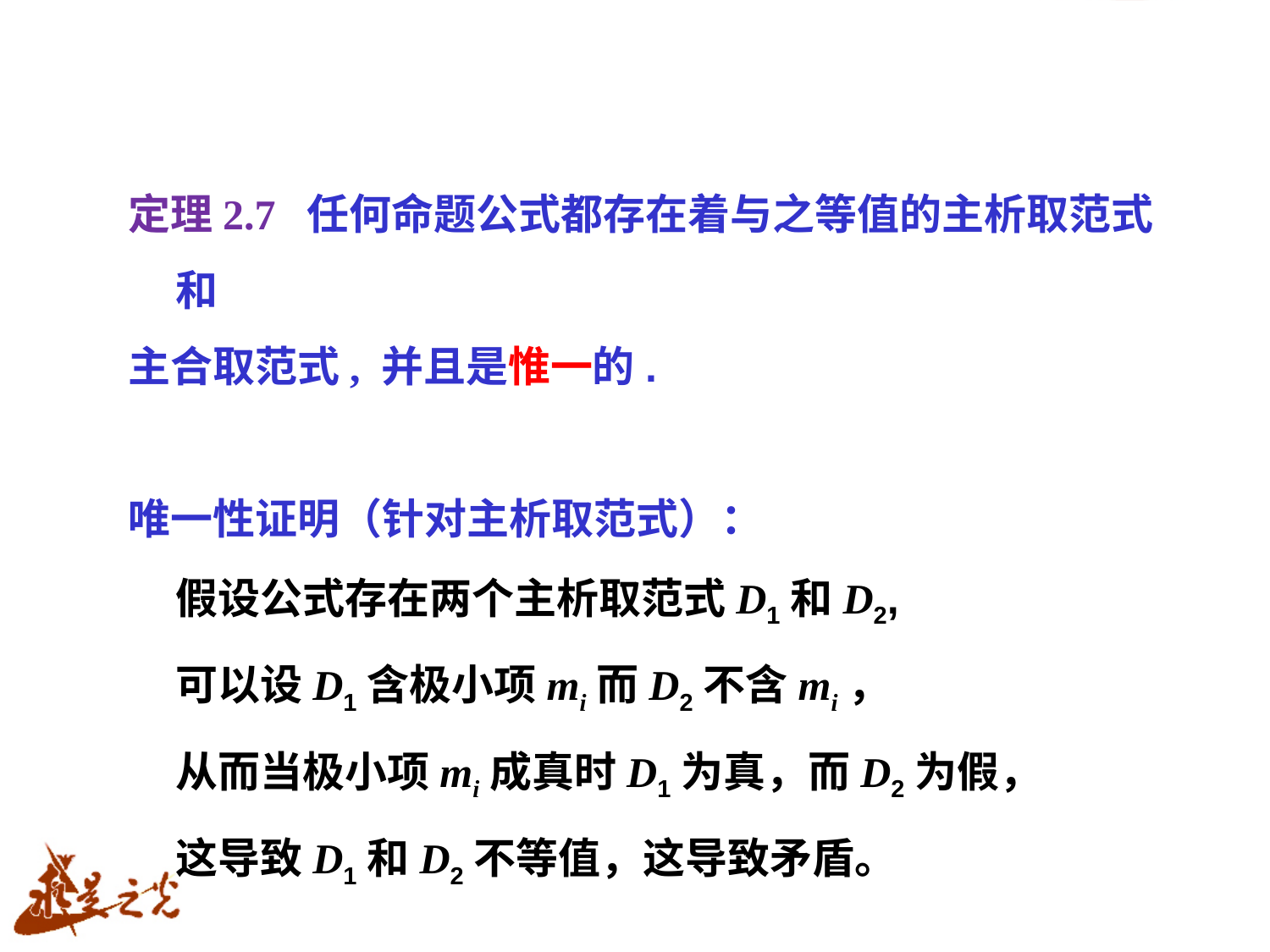

定理2.7  任何命题公式都存在着与之等值的主析取范式和
主合取范式, 并且是惟一的.

唯一性证明（针对主析取范式）：
	假设公式存在两个主析取范式D1和D2,
	可以设D1含极小项mi而D2不含mi，
	从而当极小项mi成真时D1为真，而D2为假，
	这导致D1和D2不等值，这导致矛盾。
9